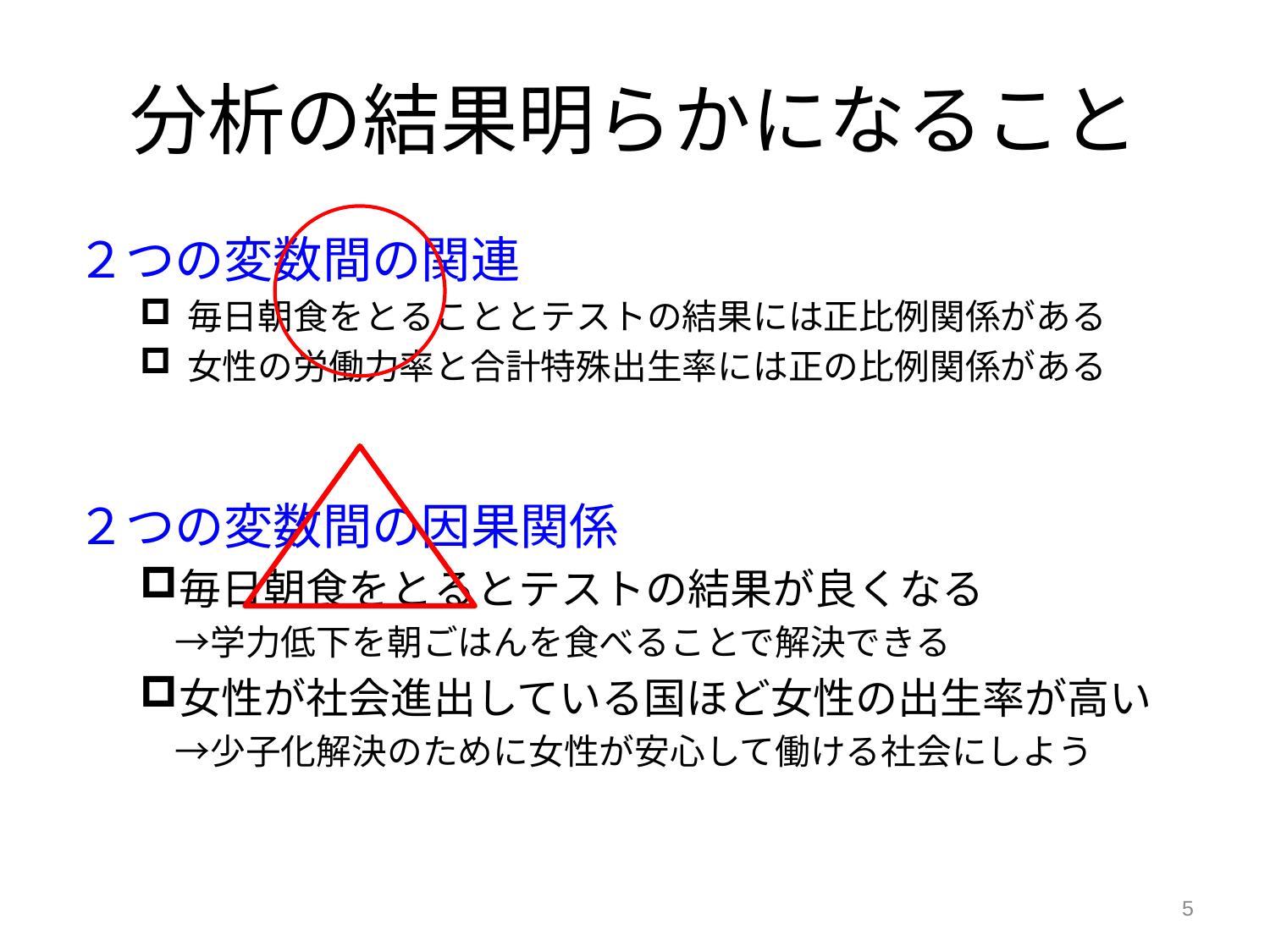

# 分析の結果明らかになること

２つの変数間の関連
毎日朝食をとることとテストの結果には正比例関係がある
女性の労働力率と合計特殊出生率には正の比例関係がある

２つの変数間の因果関係
毎日朝食をとるとテストの結果が良くなる
　→学力低下を朝ごはんを食べることで解決できる
女性が社会進出している国ほど女性の出生率が高い
　→少子化解決のために女性が安心して働ける社会にしよう

5